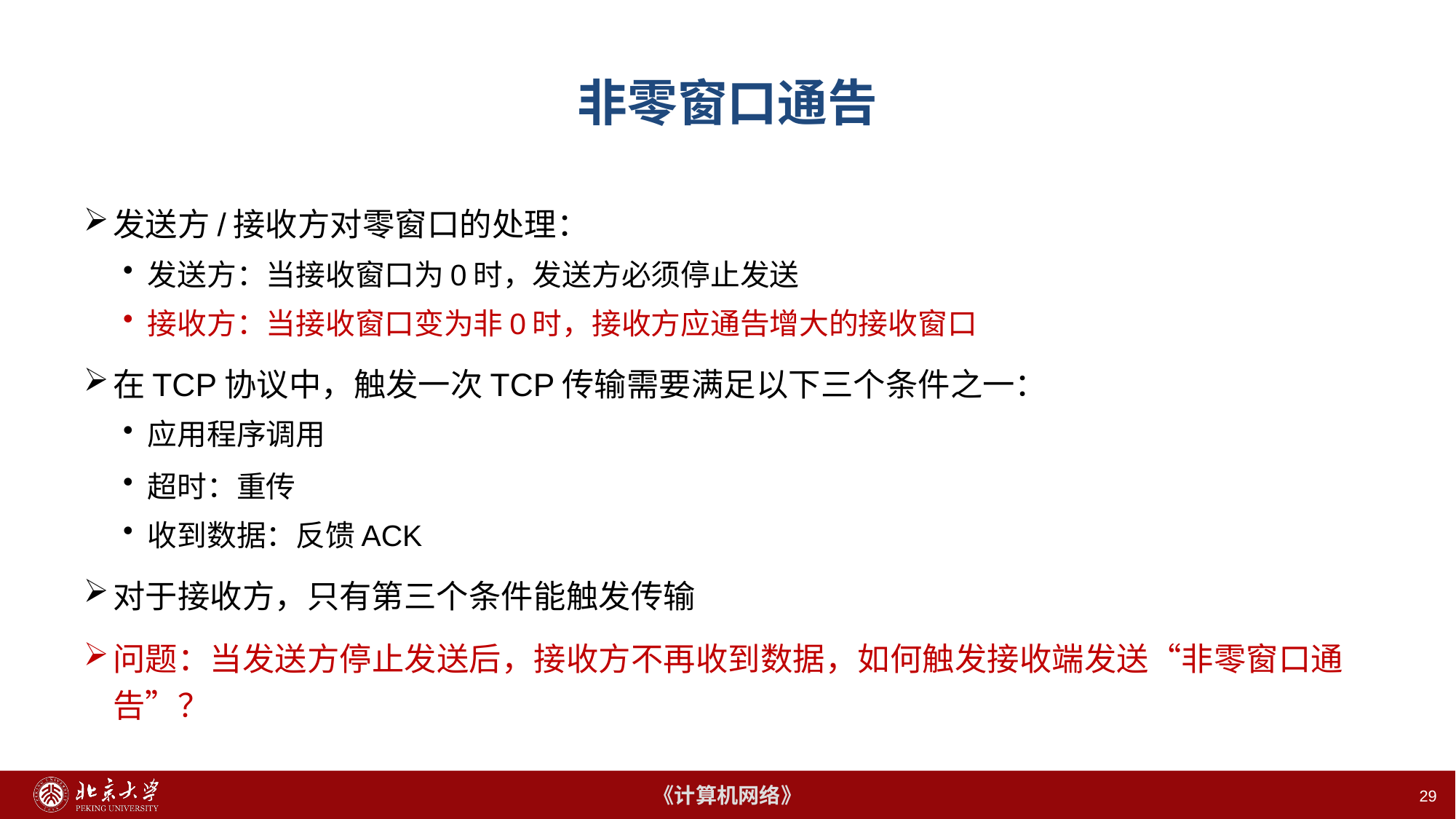

29
# 非零窗口通告
发送方/接收方对零窗口的处理：
发送方：当接收窗口为0时，发送方必须停止发送
接收方：当接收窗口变为非0时，接收方应通告增大的接收窗口
在TCP协议中，触发一次TCP传输需要满足以下三个条件之一：
应用程序调用
超时：重传
收到数据：反馈ACK
对于接收方，只有第三个条件能触发传输
问题：当发送方停止发送后，接收方不再收到数据，如何触发接收端发送“非零窗口通告”？